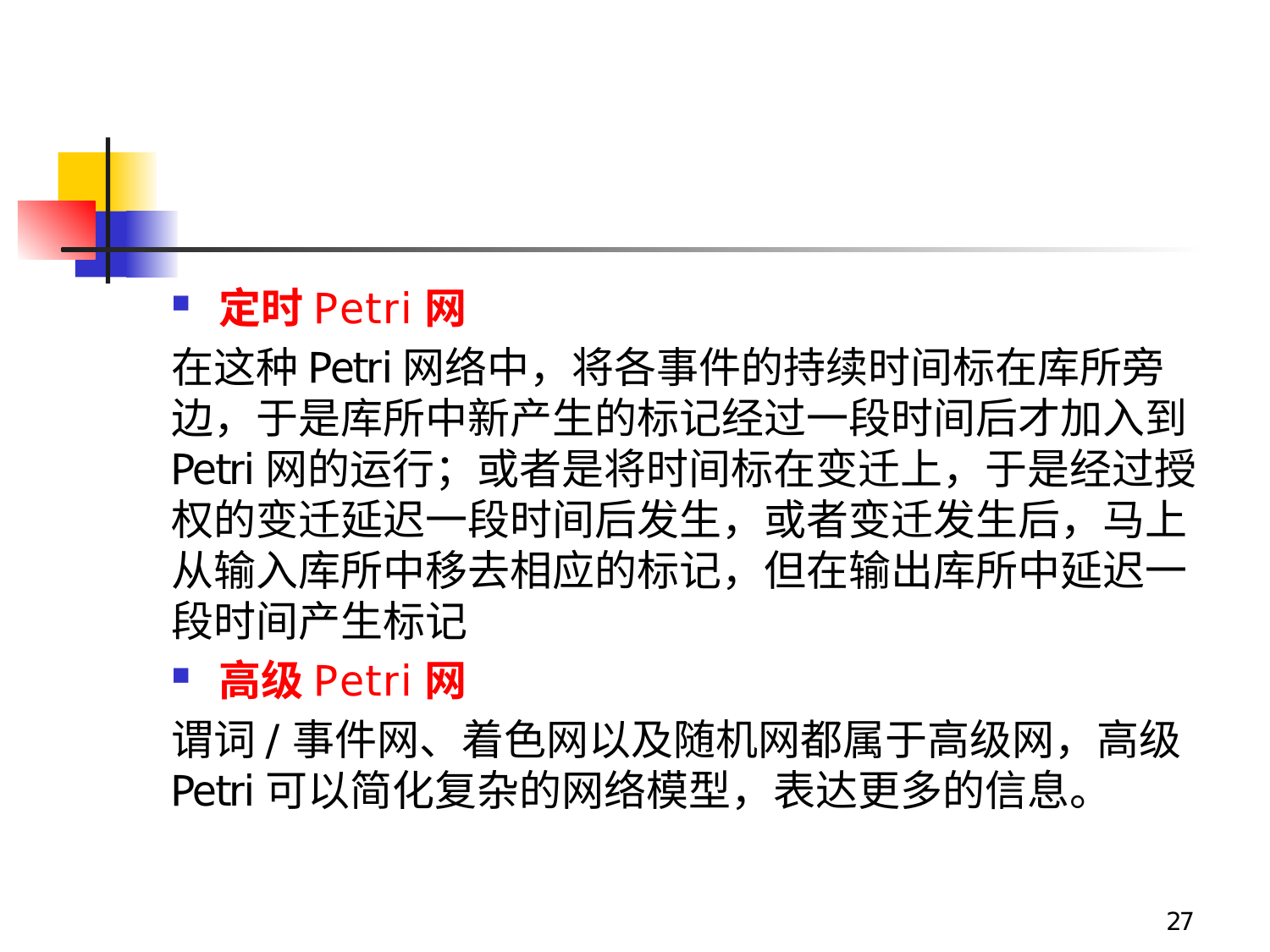

#
定时Petri网
在这种Petri网络中，将各事件的持续时间标在库所旁边，于是库所中新产生的标记经过一段时间后才加入到Petri网的运行；或者是将时间标在变迁上，于是经过授权的变迁延迟一段时间后发生，或者变迁发生后，马上从输入库所中移去相应的标记，但在输出库所中延迟一段时间产生标记
高级Petri网
谓词/事件网、着色网以及随机网都属于高级网，高级Petri可以简化复杂的网络模型，表达更多的信息。
27